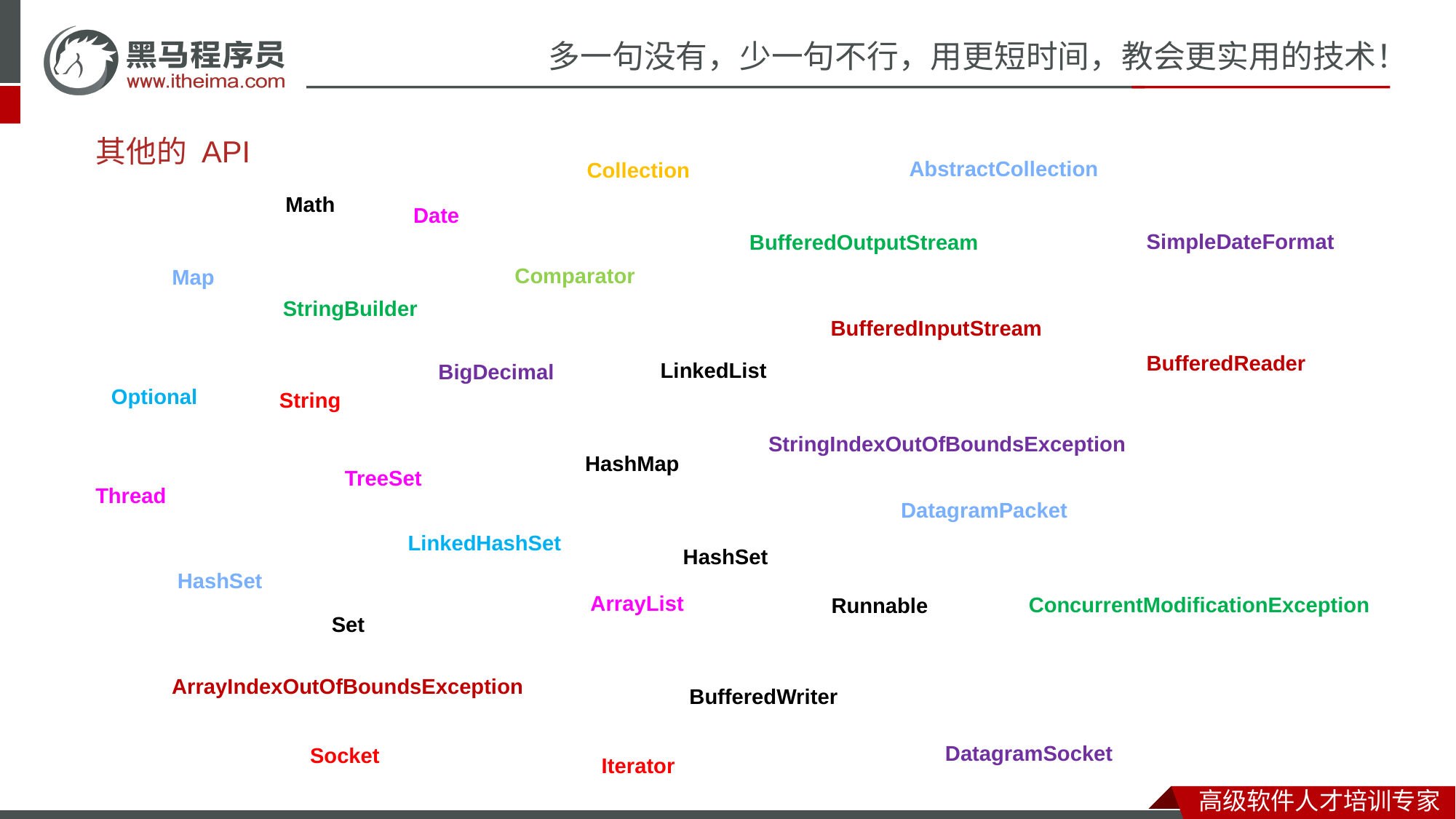

# API
其他的
AbstractCollection
Collection
Math
Date
SimpleDateFormat
BufferedOutputStream
Comparator
Map
StringBuilder
BufferedInputStream
BufferedReader
LinkedList
BigDecimal
Optional
String
StringIndexOutOfBoundsException
HashMap
TreeSet
Thread
DatagramPacket
LinkedHashSet
HashSet
HashSet
ArrayList
ConcurrentModificationException
Runnable
Set
ArrayIndexOutOfBoundsException
BufferedWriter
DatagramSocket
Socket
Iterator